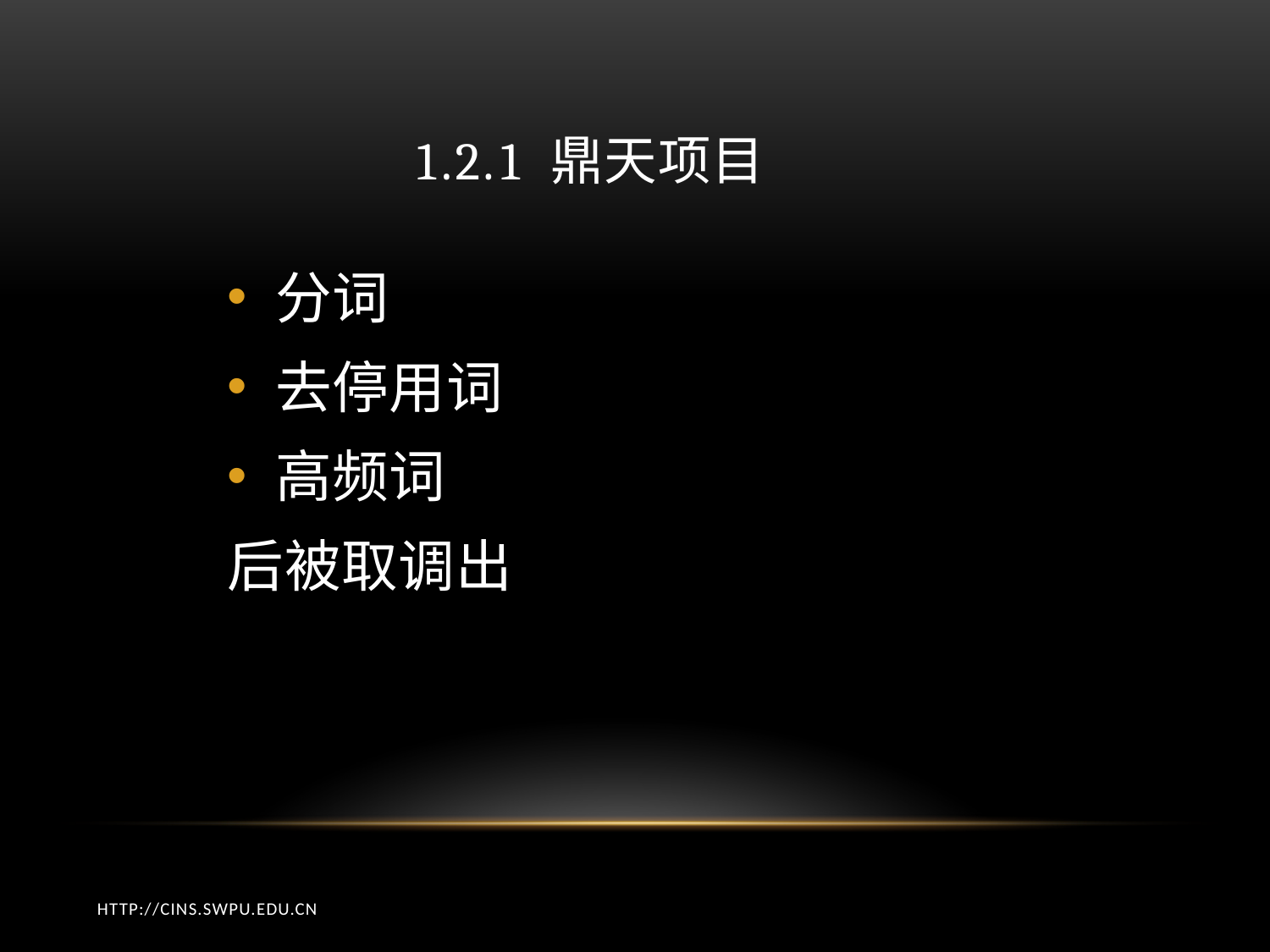

# 1.2.1 鼎天项目

分词
去停用词
高频词
后被取调出

http://cins.swpu.edu.cn
7